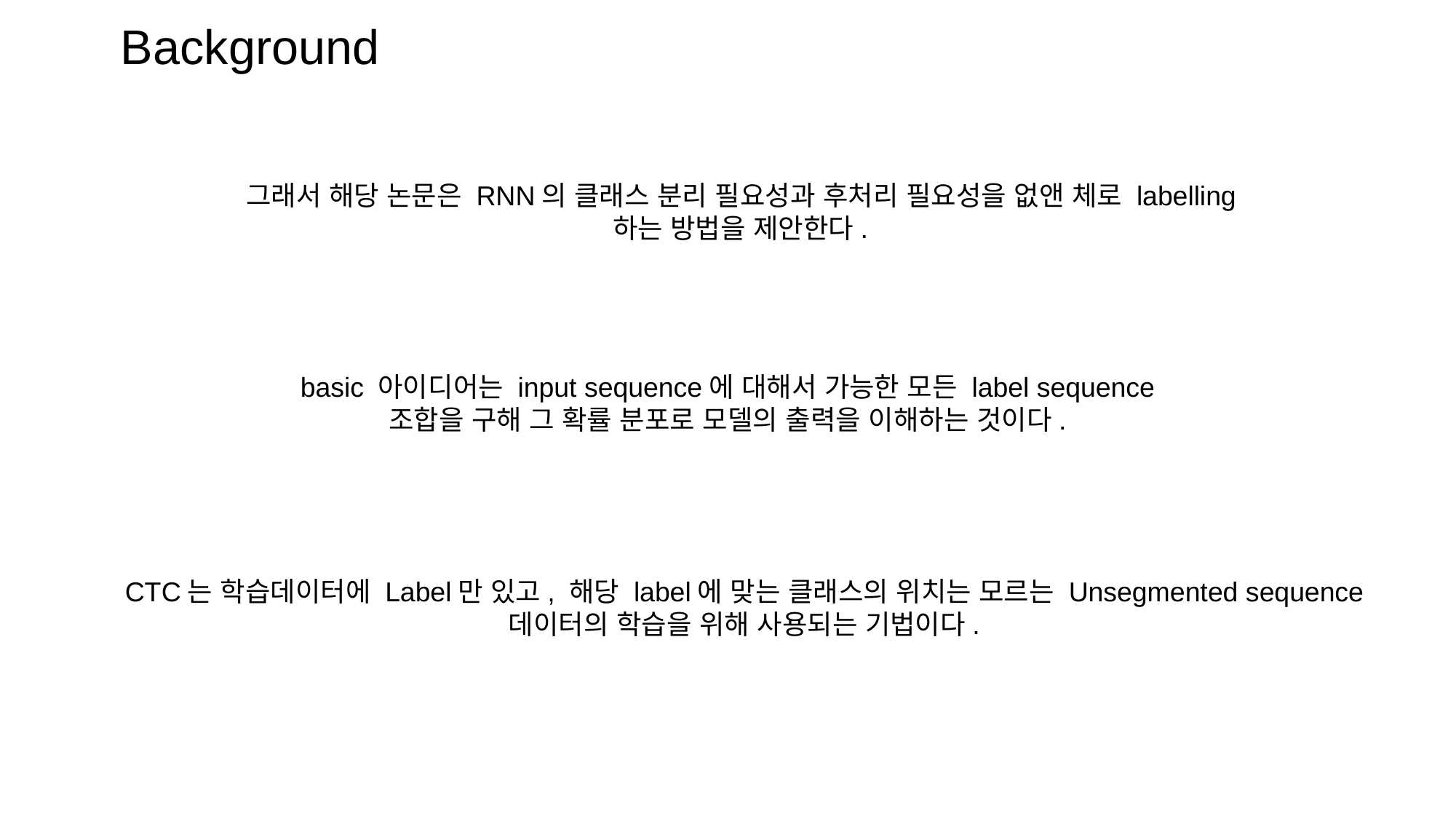

# Background
그래서 해당 논문은 RNN의 클래스 분리 필요성과 후처리 필요성을 없앤 체로 labelling하는 방법을 제안한다.

CTC는 학습데이터에 Label만 있고, 해당 label에 맞는 클래스의 위치는 모르는 Unsegmented sequence 데이터의 학습을 위해 사용되는 기법이다.
basic 아이디어는 input sequence에 대해서 가능한 모든 label sequence 조합을 구해 그 확률 분포로 모델의 출력을 이해하는 것이다.